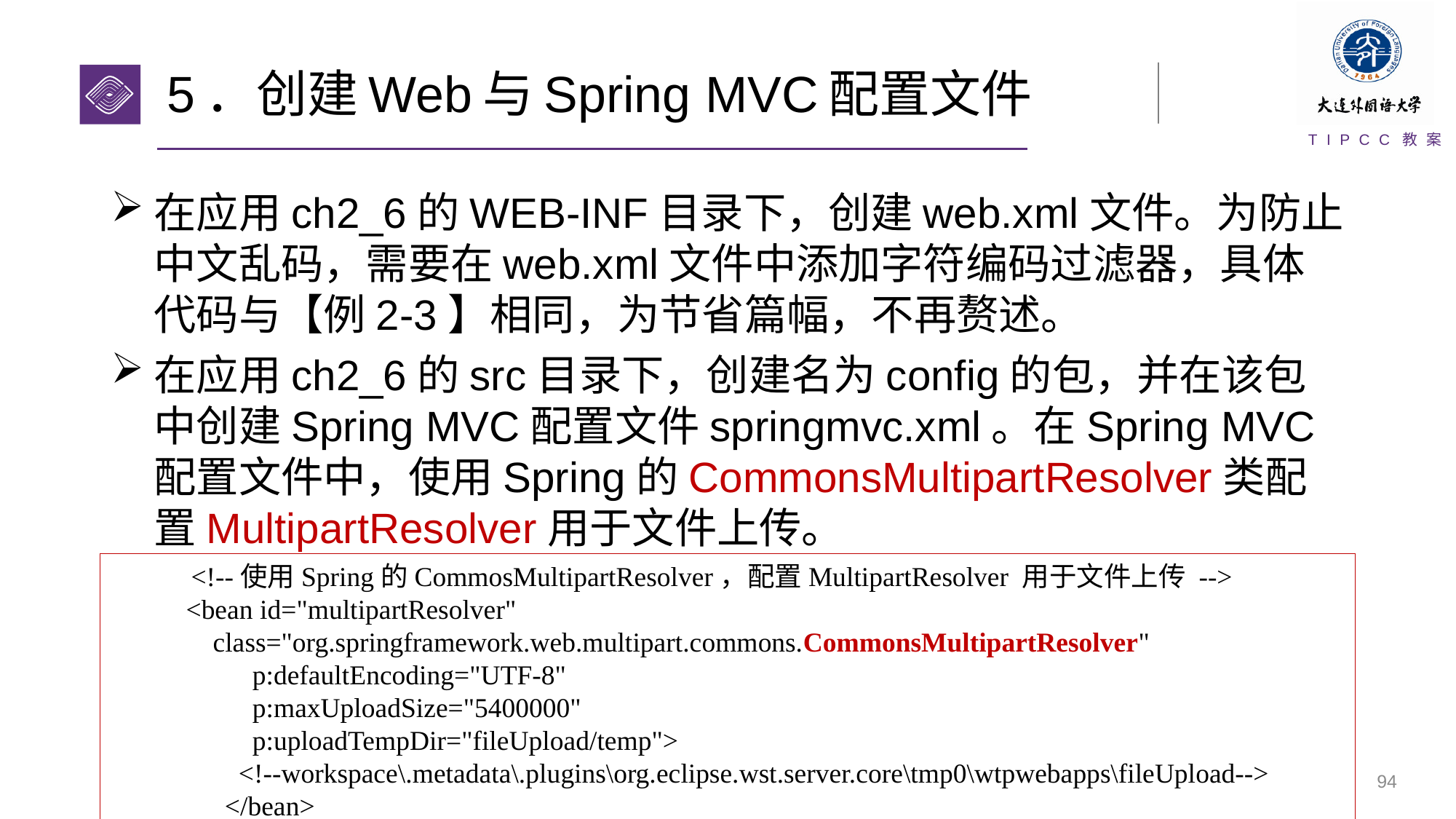

# 5．创建Web与Spring MVC配置文件
在应用ch2_6的WEB-INF目录下，创建web.xml文件。为防止中文乱码，需要在web.xml文件中添加字符编码过滤器，具体代码与【例2-3】相同，为节省篇幅，不再赘述。
在应用ch2_6的src目录下，创建名为config的包，并在该包中创建Spring MVC配置文件springmvc.xml。在Spring MVC配置文件中，使用Spring的CommonsMultipartResolver类配置MultipartResolver用于文件上传。

       <!--使用Spring的CommosMultipartResolver，配置MultipartResolver 用于文件上传 -->
  <bean id="multipartResolver"
class="org.springframework.web.multipart.commons.CommonsMultipartResolver"
        p:defaultEncoding="UTF-8"
        p:maxUploadSize="5400000"
        p:uploadTempDir="fileUpload/temp">
      <!--workspace\.metadata\.plugins\org.eclipse.wst.server.core\tmp0\wtpwebapps\fileUpload-->
    </bean>
94